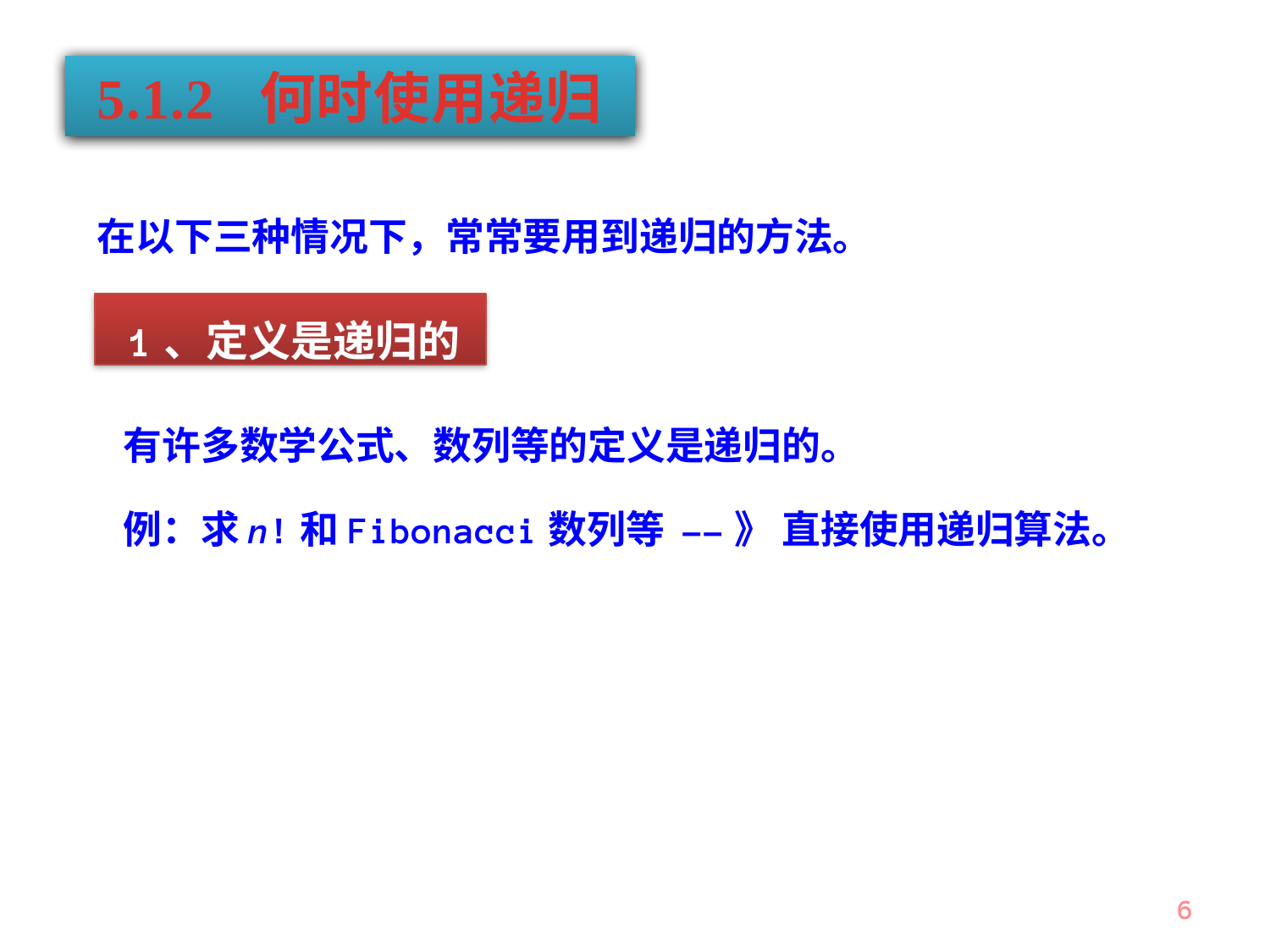

5.1.2  何时使用递归
在以下三种情况下，常常要用到递归的方法。
 1、定义是递归的
   有许多数学公式、数列等的定义是递归的。
   例：求n!和Fibonacci数列等 --》 直接使用递归算法。
6